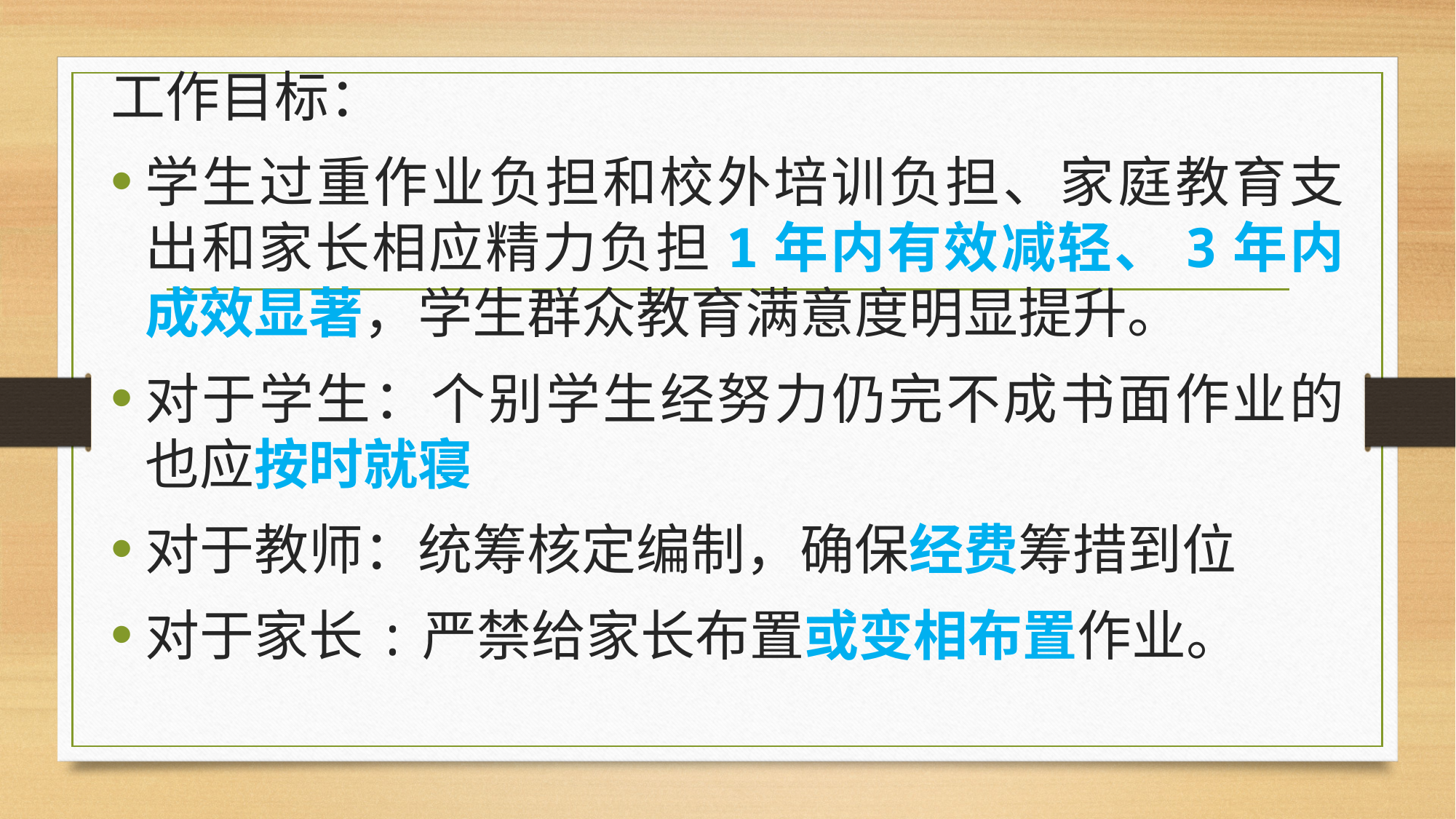

工作目标：
学生过重作业负担和校外培训负担、家庭教育支出和家长相应精力负担1年内有效减轻、3年内成效显著，学生群众教育满意度明显提升。
对于学生：个别学生经努力仍完不成书面作业的也应按时就寝
对于教师：统筹核定编制，确保经费筹措到位
对于家长:严禁给家长布置或变相布置作业。